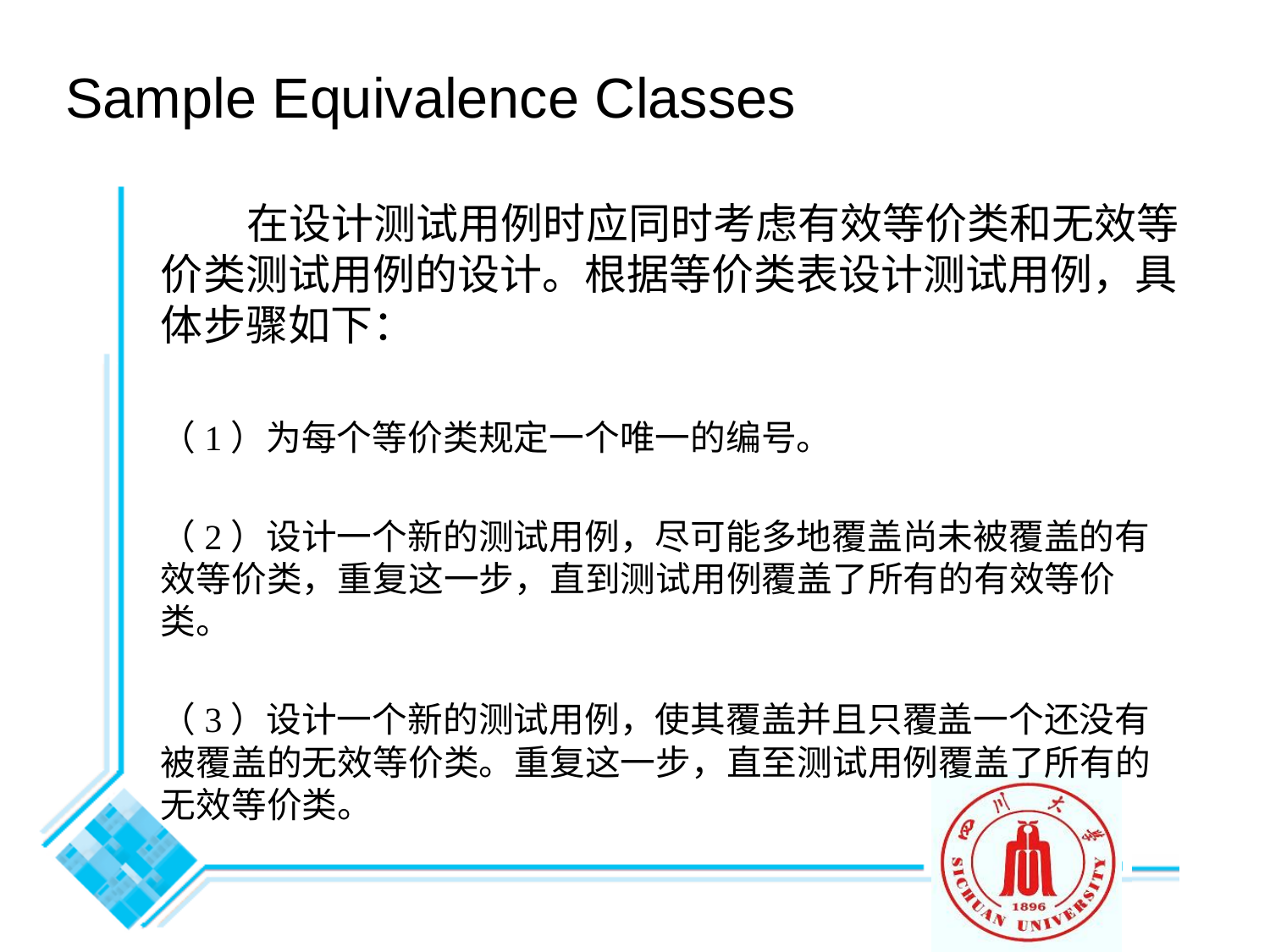

# Sample Equivalence Classes
        在设计测试用例时应同时考虑有效等价类和无效等价类测试用例的设计。根据等价类表设计测试用例，具体步骤如下：

（1）为每个等价类规定一个唯一的编号。

（2）设计一个新的测试用例，尽可能多地覆盖尚未被覆盖的有效等价类，重复这一步，直到测试用例覆盖了所有的有效等价类。

（3）设计一个新的测试用例，使其覆盖并且只覆盖一个还没有被覆盖的无效等价类。重复这一步，直至测试用例覆盖了所有的无效等价类。